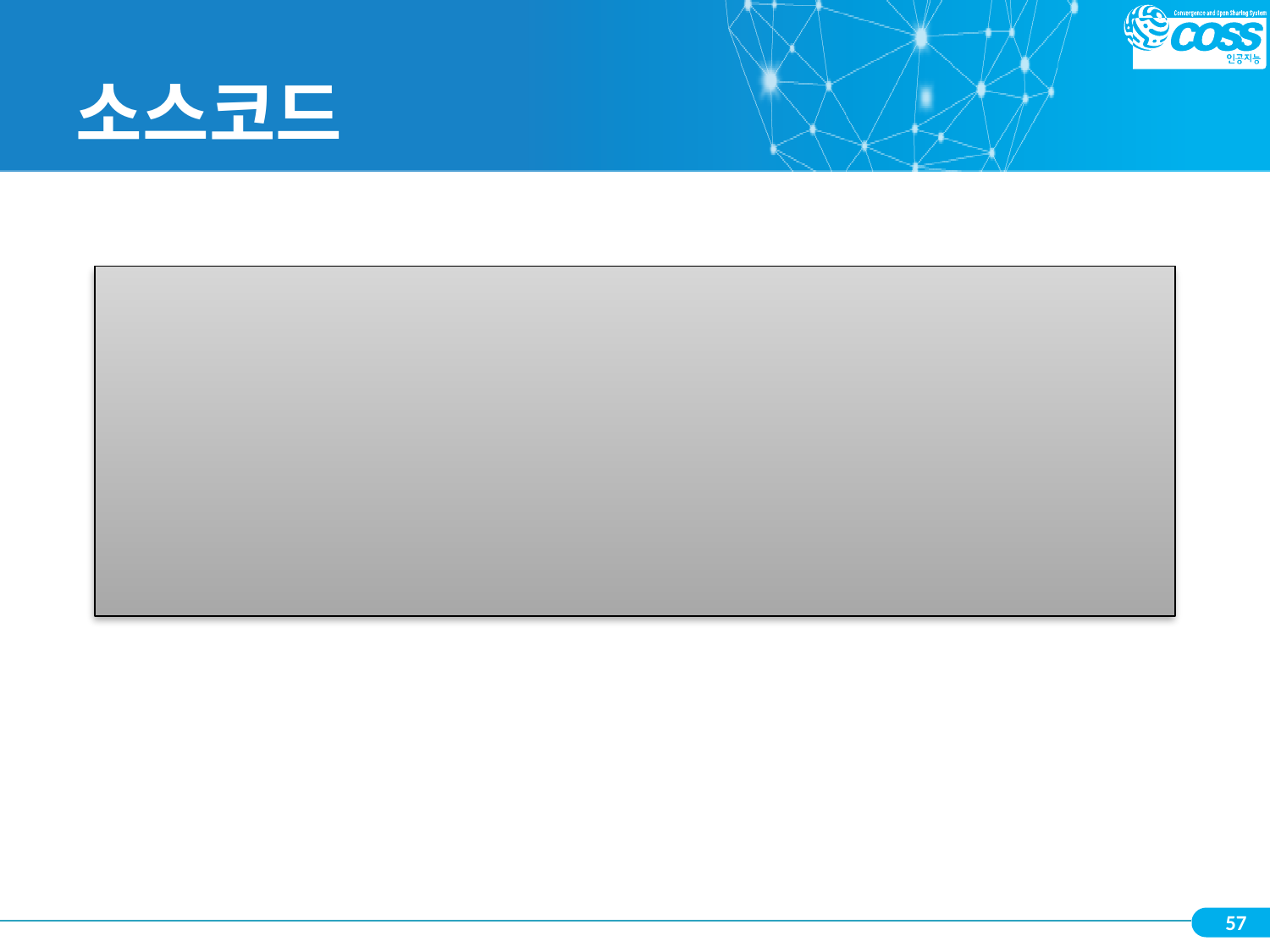

# 소스코드

ln = int(input("층수: "))
for i in range(ln) :
    for j in range(ln-i) :
        print('*', end='')
    print()